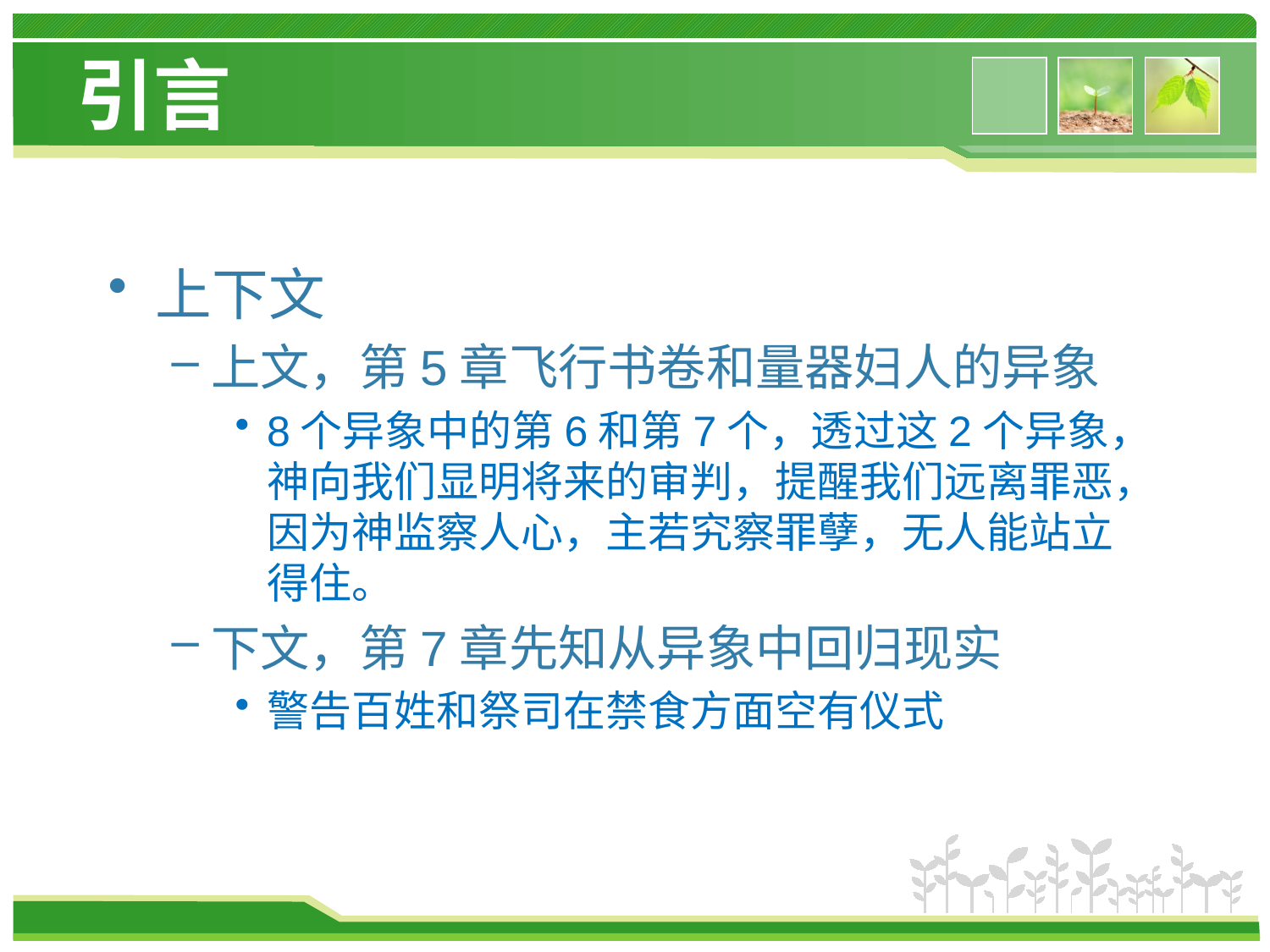

# 引言
上下文
上文，第5章飞行书卷和量器妇人的异象
8个异象中的第6和第7个，透过这2个异象，神向我们显明将来的审判，提醒我们远离罪恶，因为神监察人心，主若究察罪孽，无人能站立得住。
下文，第7章先知从异象中回归现实
警告百姓和祭司在禁食方面空有仪式